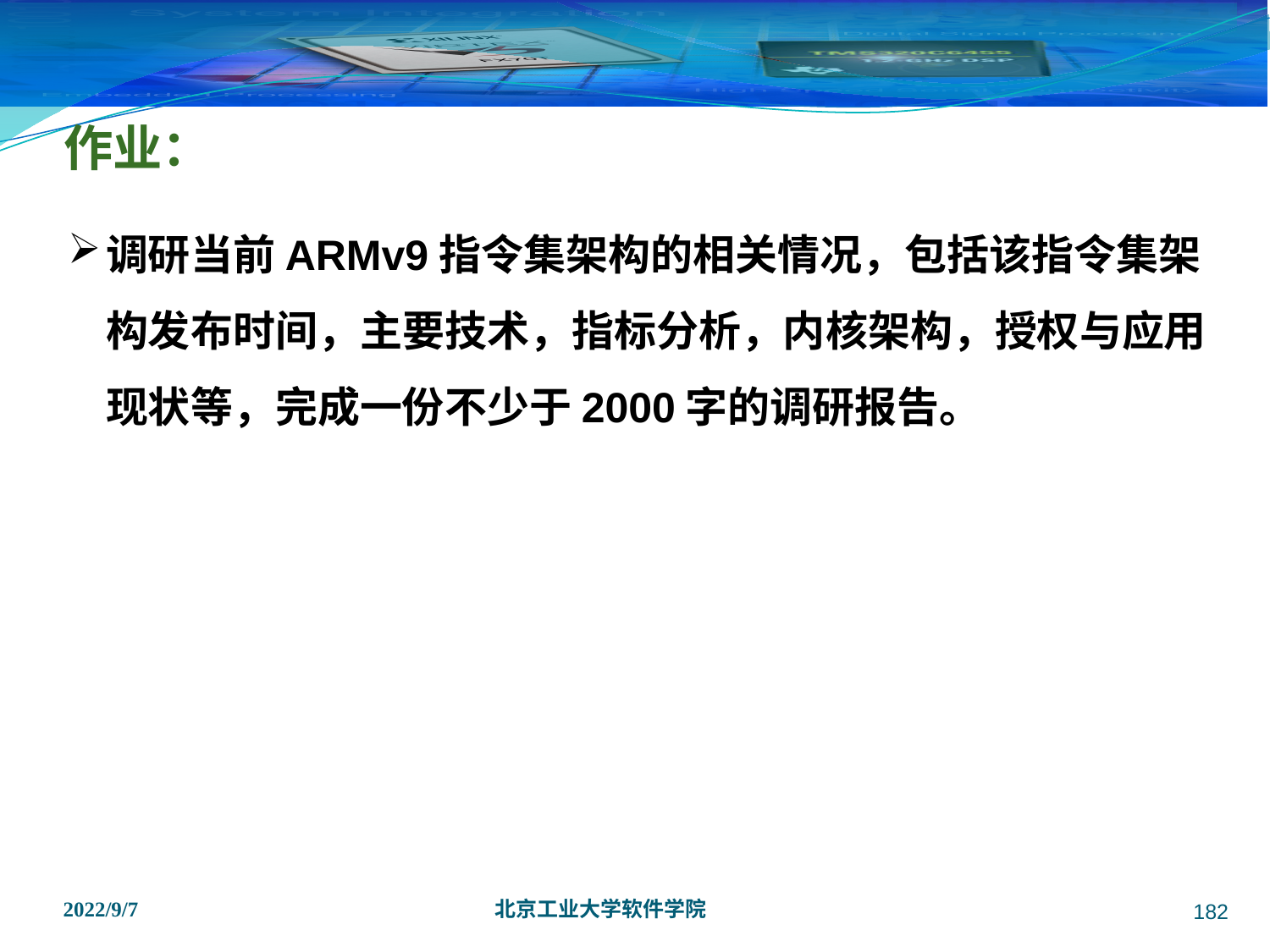

# 作业：
调研当前ARMv9指令集架构的相关情况，包括该指令集架构发布时间，主要技术，指标分析，内核架构，授权与应用现状等，完成一份不少于2000字的调研报告。